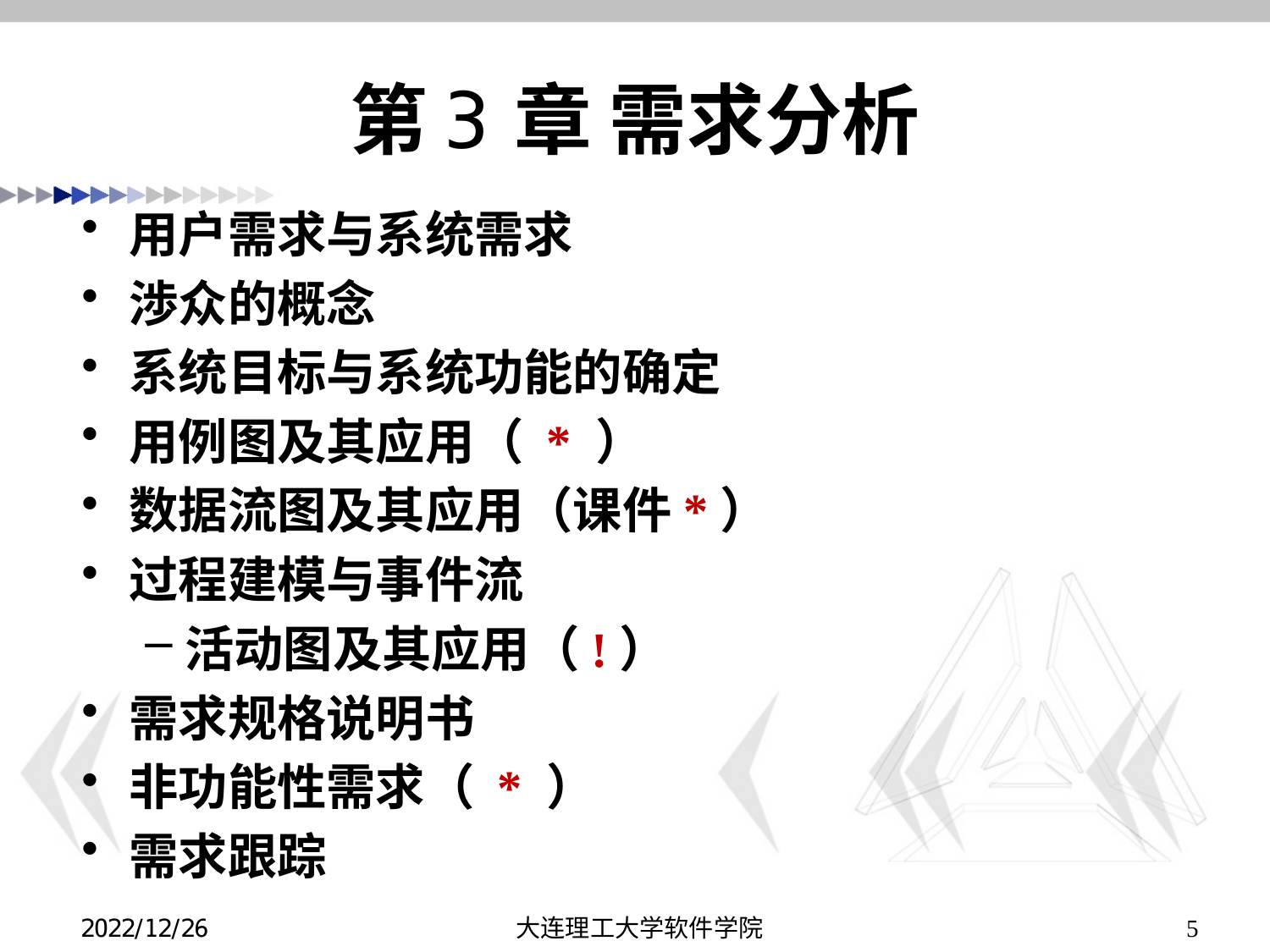

# 第3章 需求分析
用户需求与系统需求
渉众的概念
系统目标与系统功能的确定
用例图及其应用（ * ）
数据流图及其应用（课件*）
过程建模与事件流
活动图及其应用（!）
需求规格说明书
非功能性需求（ * ）
需求跟踪
2022/12/26
大连理工大学软件学院
5